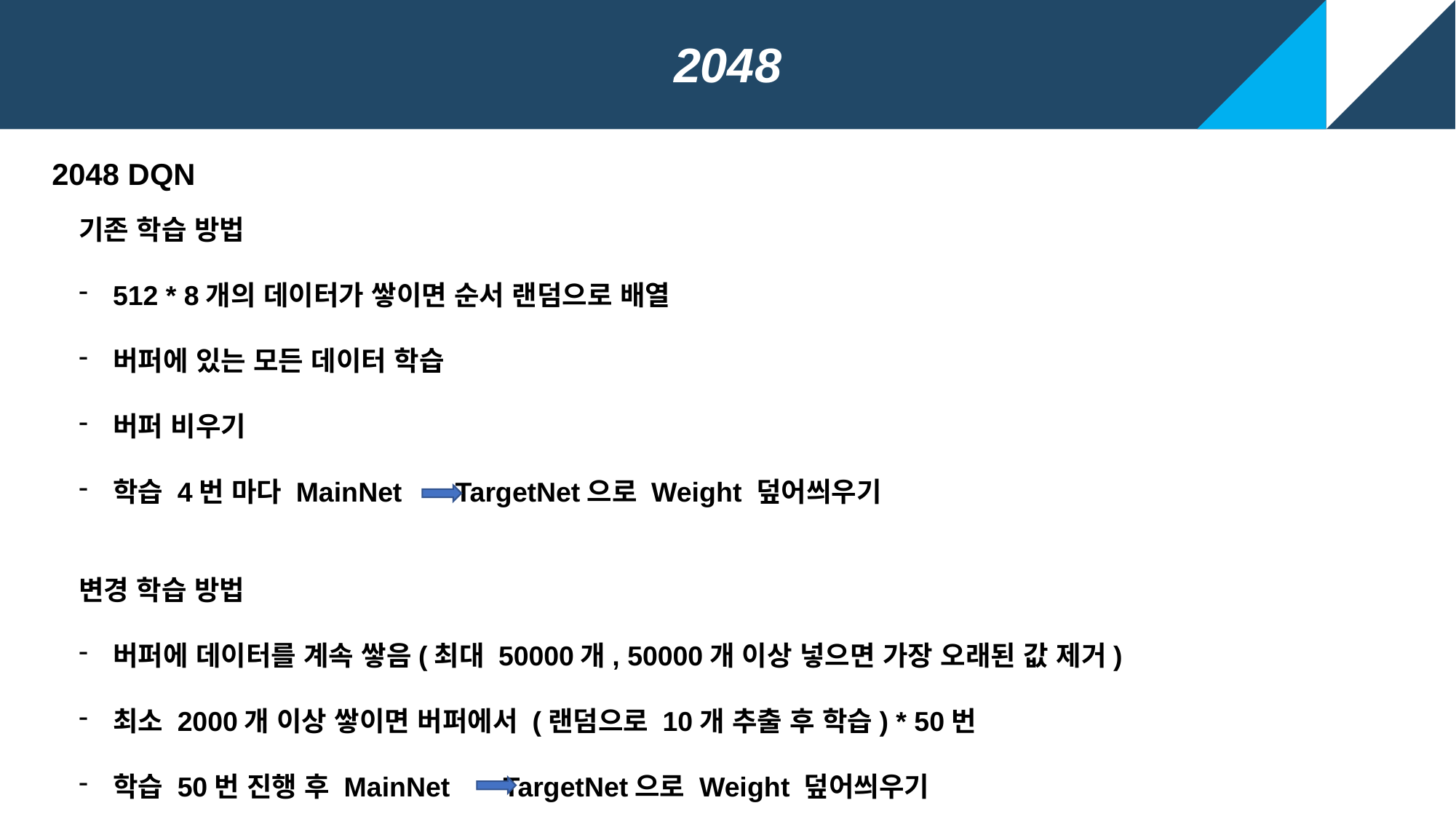

2048
2048 DQN
기존 학습 방법

512 * 8개의 데이터가 쌓이면 순서 랜덤으로 배열

버퍼에 있는 모든 데이터 학습

버퍼 비우기

학습 4번 마다 MainNet       TargetNet으로 Weight 덮어씌우기

변경 학습 방법

버퍼에 데이터를 계속 쌓음(최대 50000개, 50000개 이상 넣으면 가장 오래된 값 제거)

최소 2000개 이상 쌓이면 버퍼에서 (랜덤으로 10개 추출 후 학습) * 50번

학습 50번 진행 후 MainNet       TargetNet으로 Weight 덮어씌우기